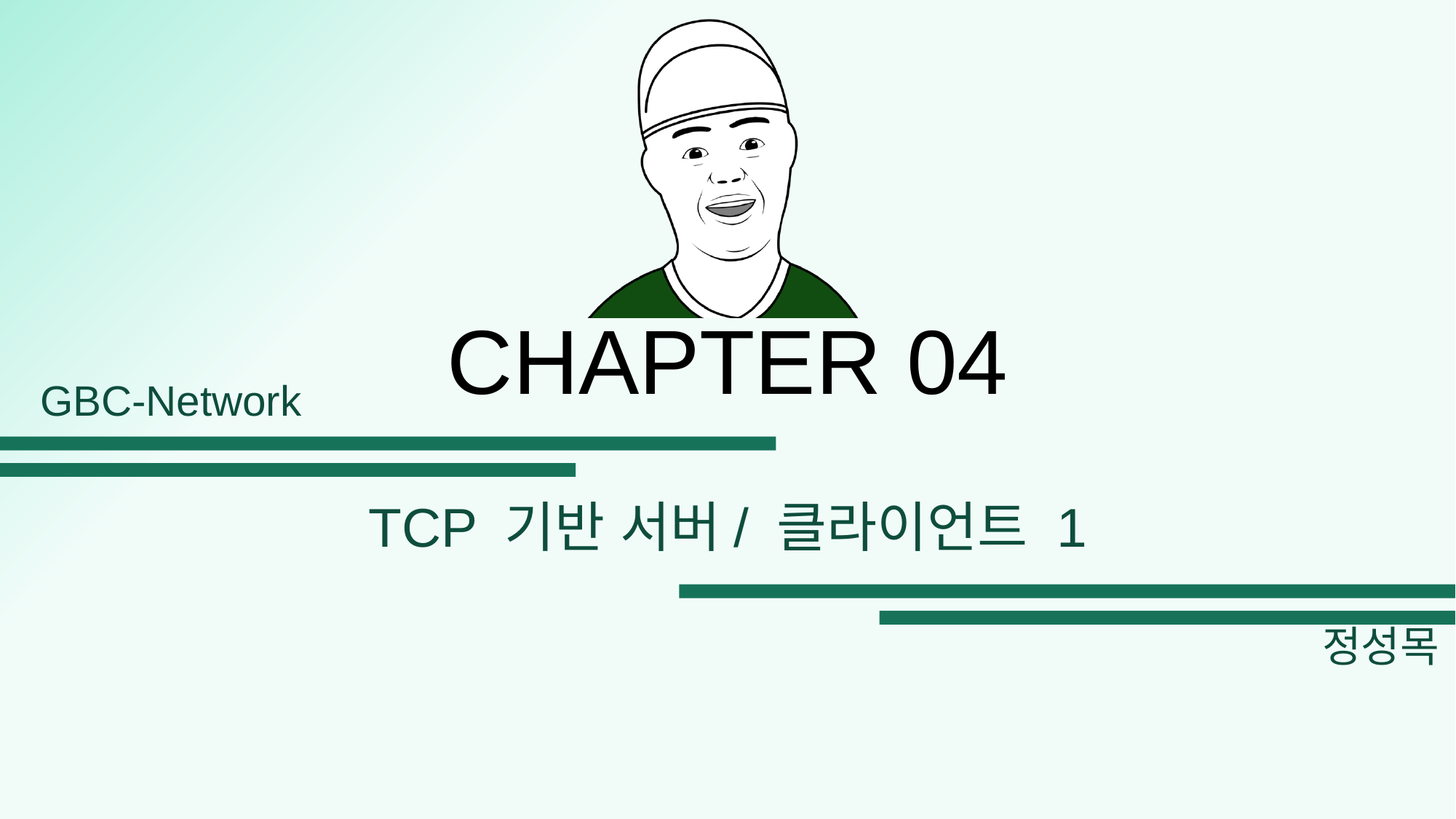

# CHAPTER 04
TCP 기반 서버/ 클라이언트 1